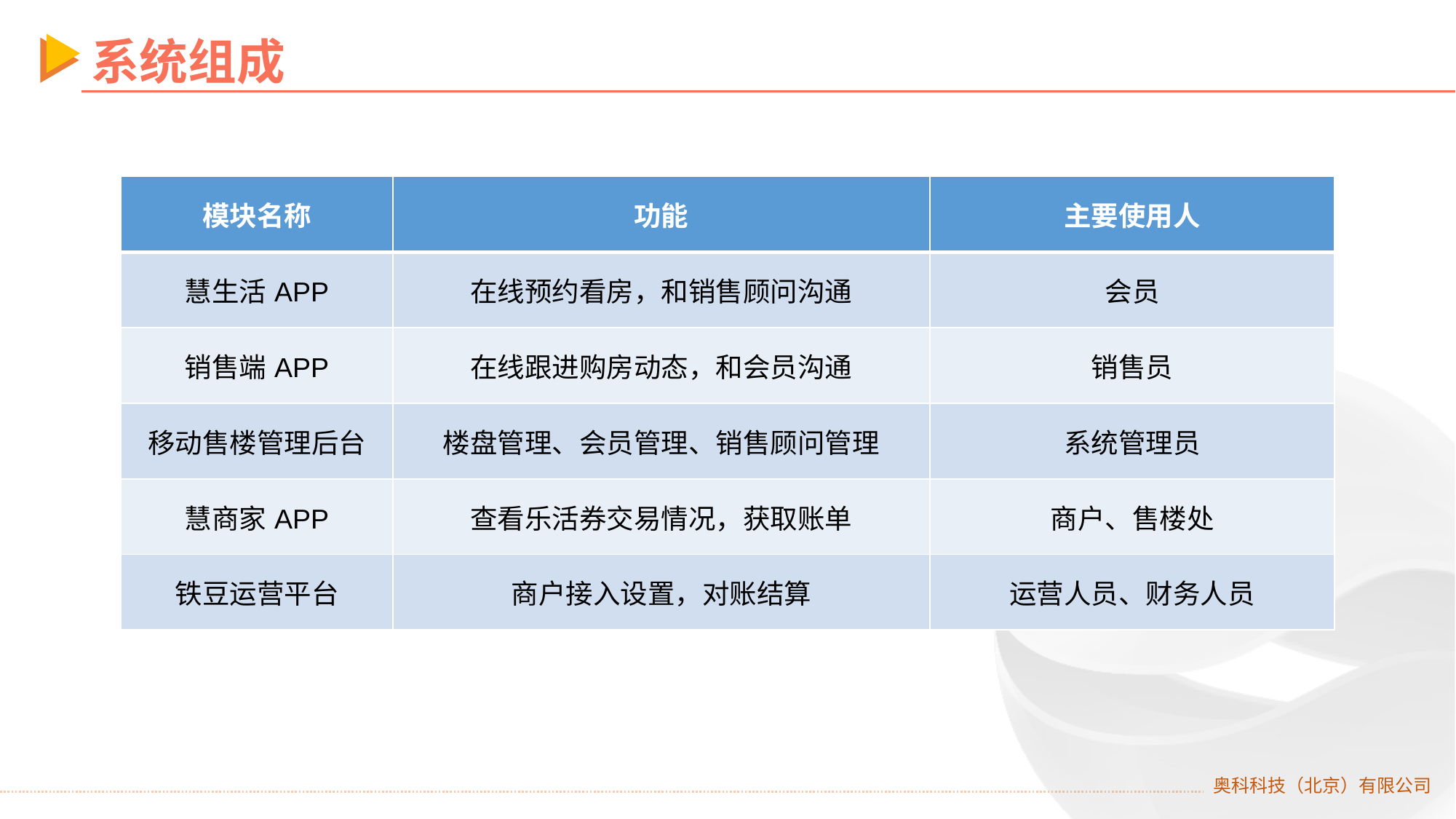

系统组成
| 模块名称 | 功能 | 主要使用人 |
| --- | --- | --- |
| 慧生活APP | 在线预约看房，和销售顾问沟通 | 会员 |
| 销售端APP | 在线跟进购房动态，和会员沟通 | 销售员 |
| 移动售楼管理后台 | 楼盘管理、会员管理、销售顾问管理 | 系统管理员 |
| 慧商家APP | 查看乐活券交易情况，获取账单 | 商户、售楼处 |
| 铁豆运营平台 | 商户接入设置，对账结算 | 运营人员、财务人员 |